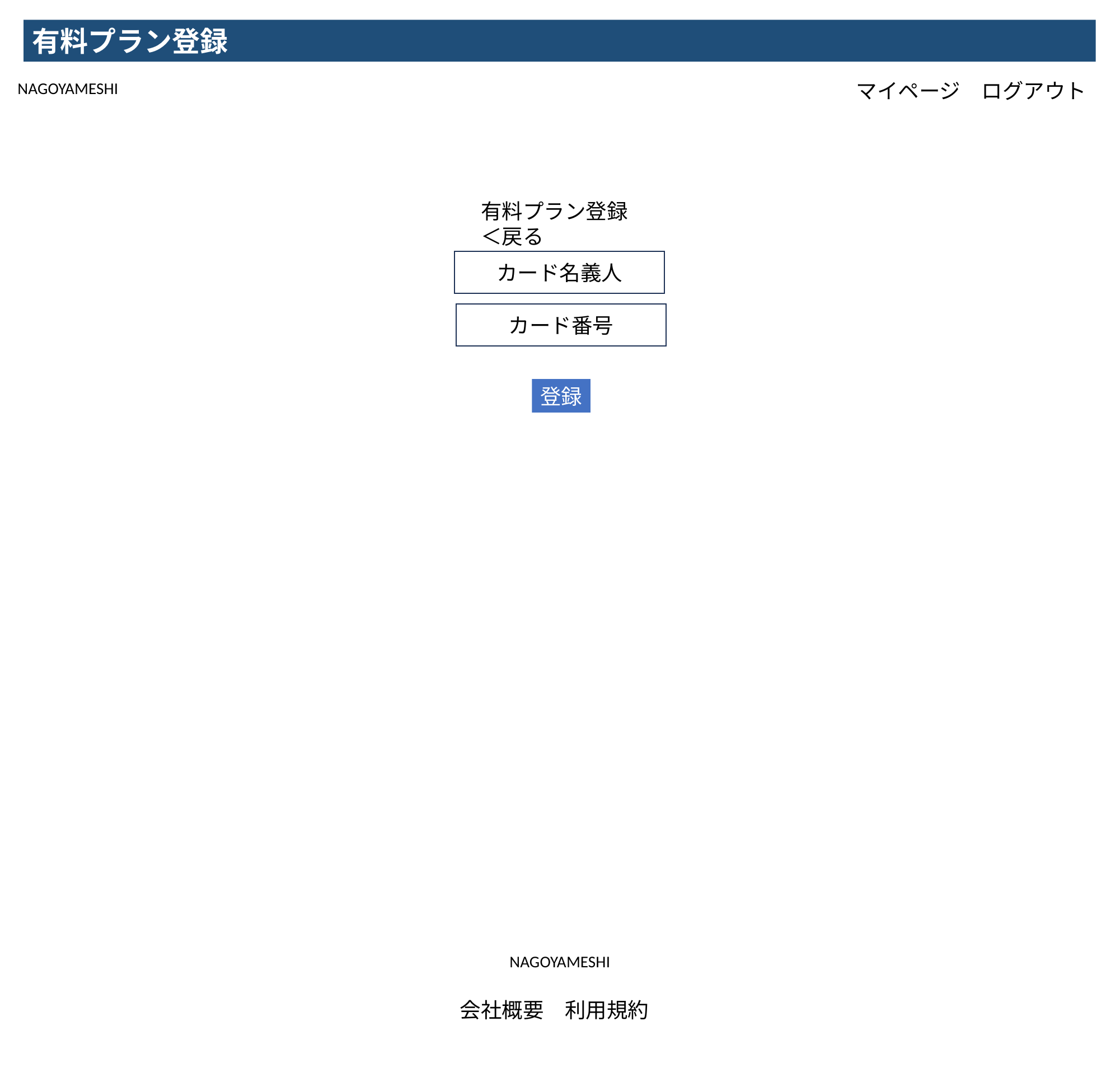

有料プラン登録
NAGOYAMESHI
マイページ　ログアウト
有料プラン登録
＜戻る

カード名義人
カード番号
登録
NAGOYAMESHI
会社概要　利用規約